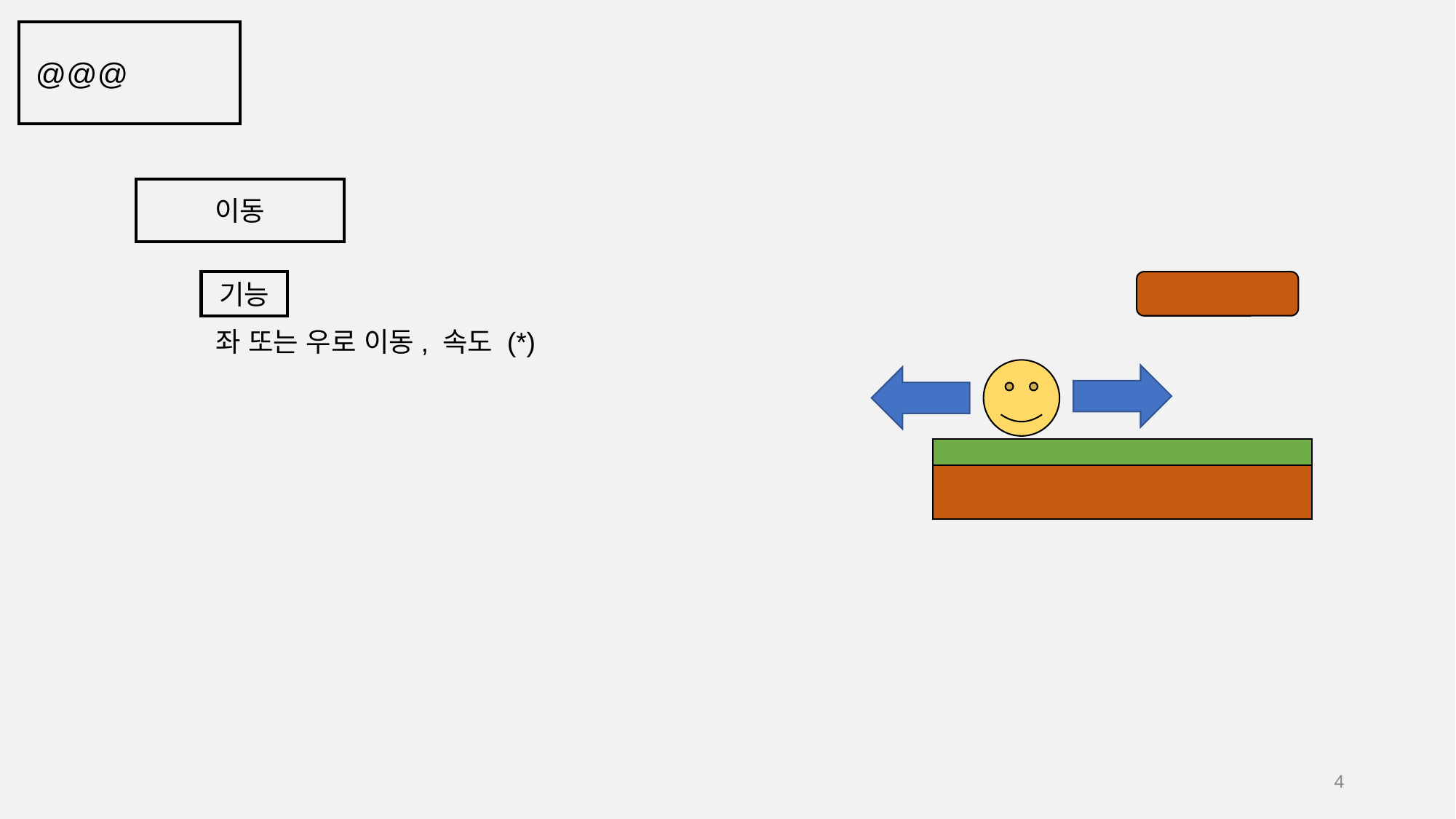

@@@
이동
기능

좌 또는 우로 이동, 속도 (*)

4